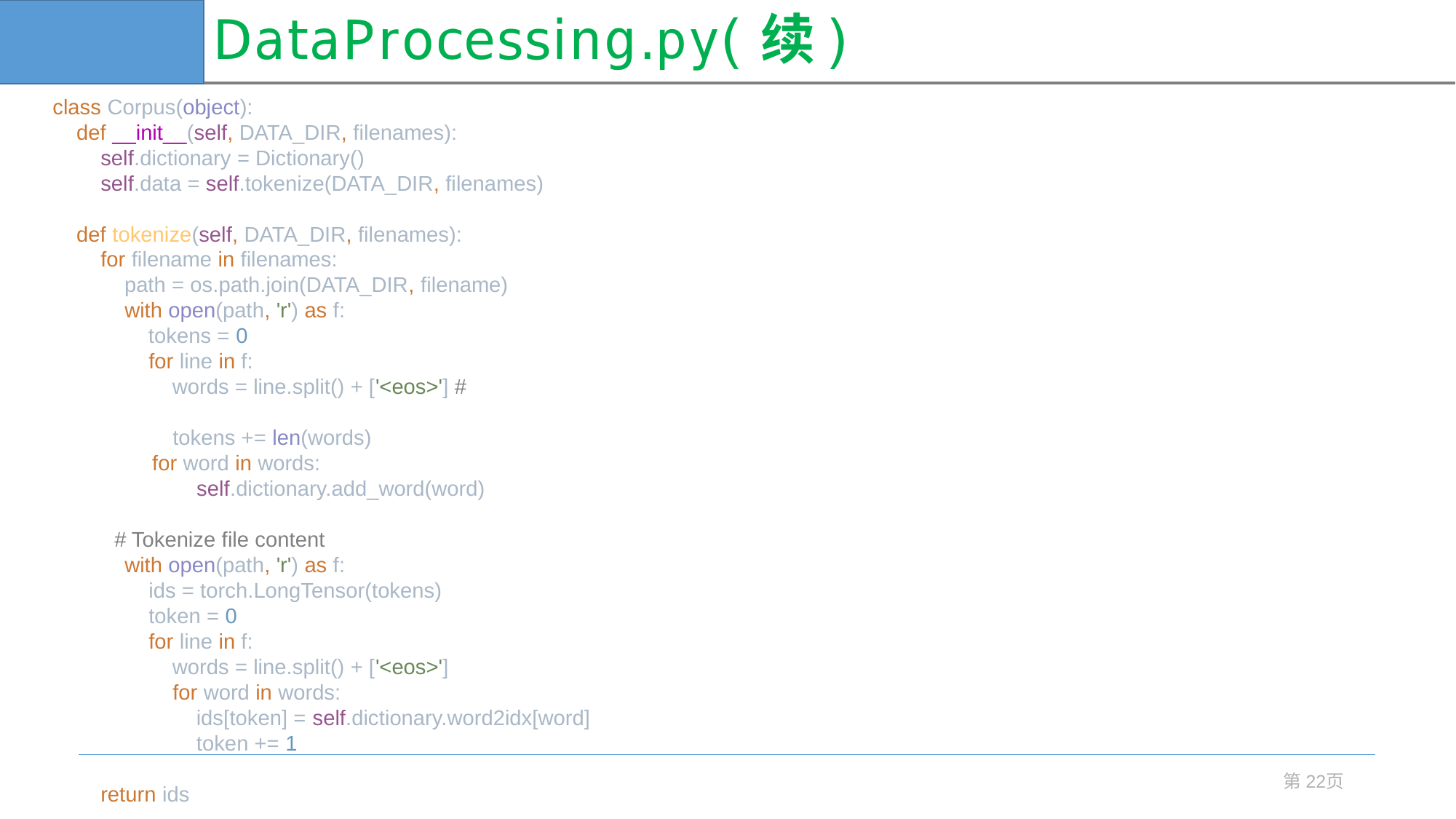

# DataProcessing.py(续)
class Corpus(object):
    def __init__(self, DATA_DIR, filenames):
        self.dictionary = Dictionary()
        self.data = self.tokenize(DATA_DIR, filenames)
    # 把句子转换为数字代表的token
    def tokenize(self, DATA_DIR, filenames):
        for filename in filenames:
            path = os.path.join(DATA_DIR, filename)
            with open(path, 'r') as f:
                tokens = 0
                for line in f:
                    words = line.split() + ['<eos>'] #连成一句话words line每次读一行，line.split()按空格切分单词放到单词列表words。 '<eos>'是end of string
                    tokens += len(words)#统计多少个单词
                    for word in words:
                        self.dictionary.add_word(word)#把words里的word都加入字典（上面定义的，按顺序的idx）
            # Tokenize file content
            with open(path, 'r') as f:  #这里是否有必要再打开文件？其实可以把文件指针重设为0 f.seek(0, 0)
                ids = torch.LongTensor(tokens)#定义一个文件所有单词个数那么大的tensor
                token = 0
                for line in f:
                    words = line.split() + ['<eos>']  #这里重复操作了，可以优化成边加字典的单词，边查出idx,进行tokenize
                    for word in words:
                        ids[token] = self.dictionary.word2idx[word]
                        token += 1 # 真正的token,
        return ids
第22页